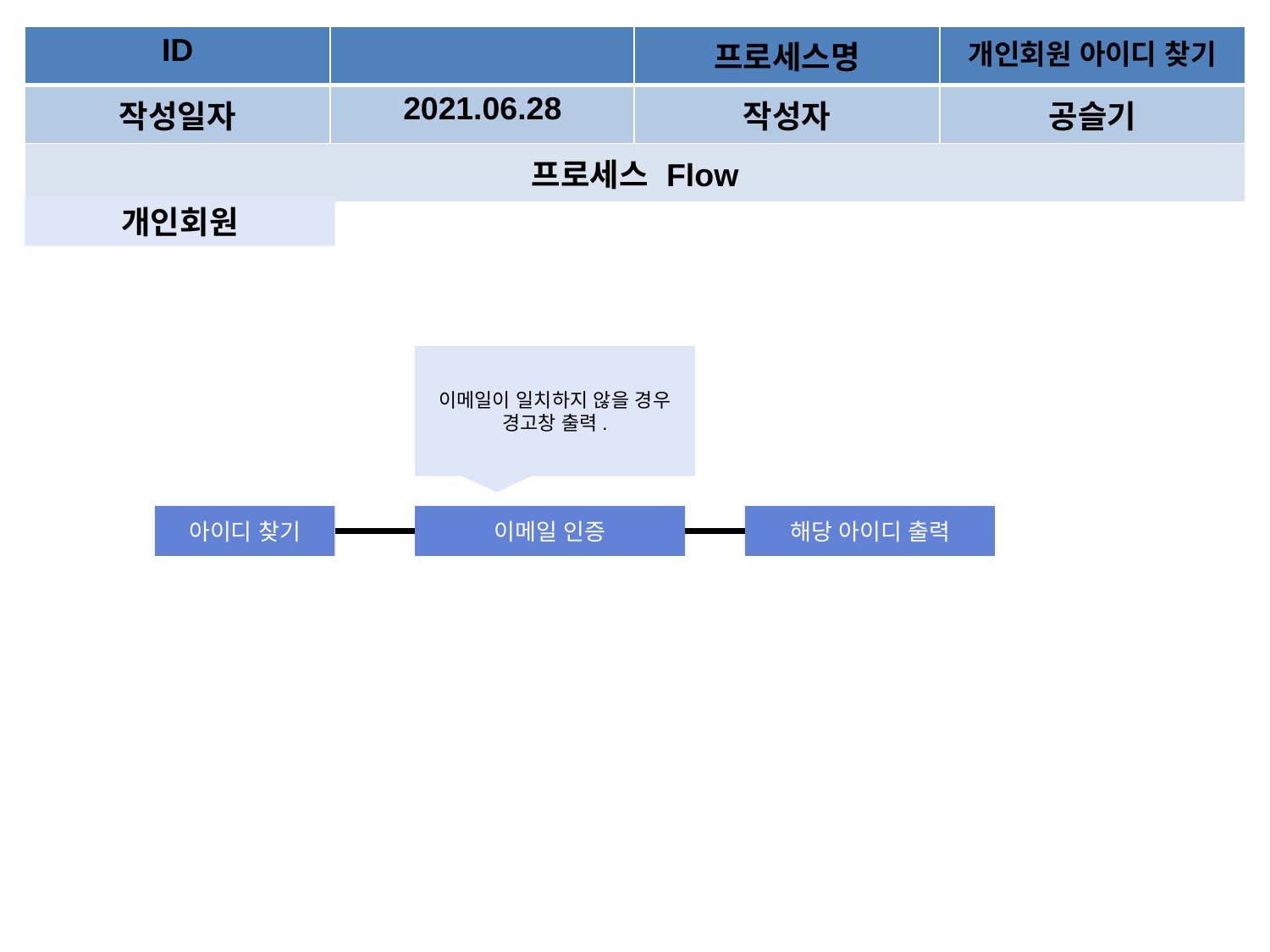

| ID |  |  | 프로세스명 | 개인회원 아이디 찾기 |
| --- | --- | --- | --- | --- |
| 작성일자 |  | 2021.06.28 | 작성자 | 공슬기 |
| 프로세스 Flow |  |  |  |  |
개인회원
이메일이 일치하지 않을 경우 경고창 출력.
아이디 찾기
이메일 인증
해당 아이디 출력